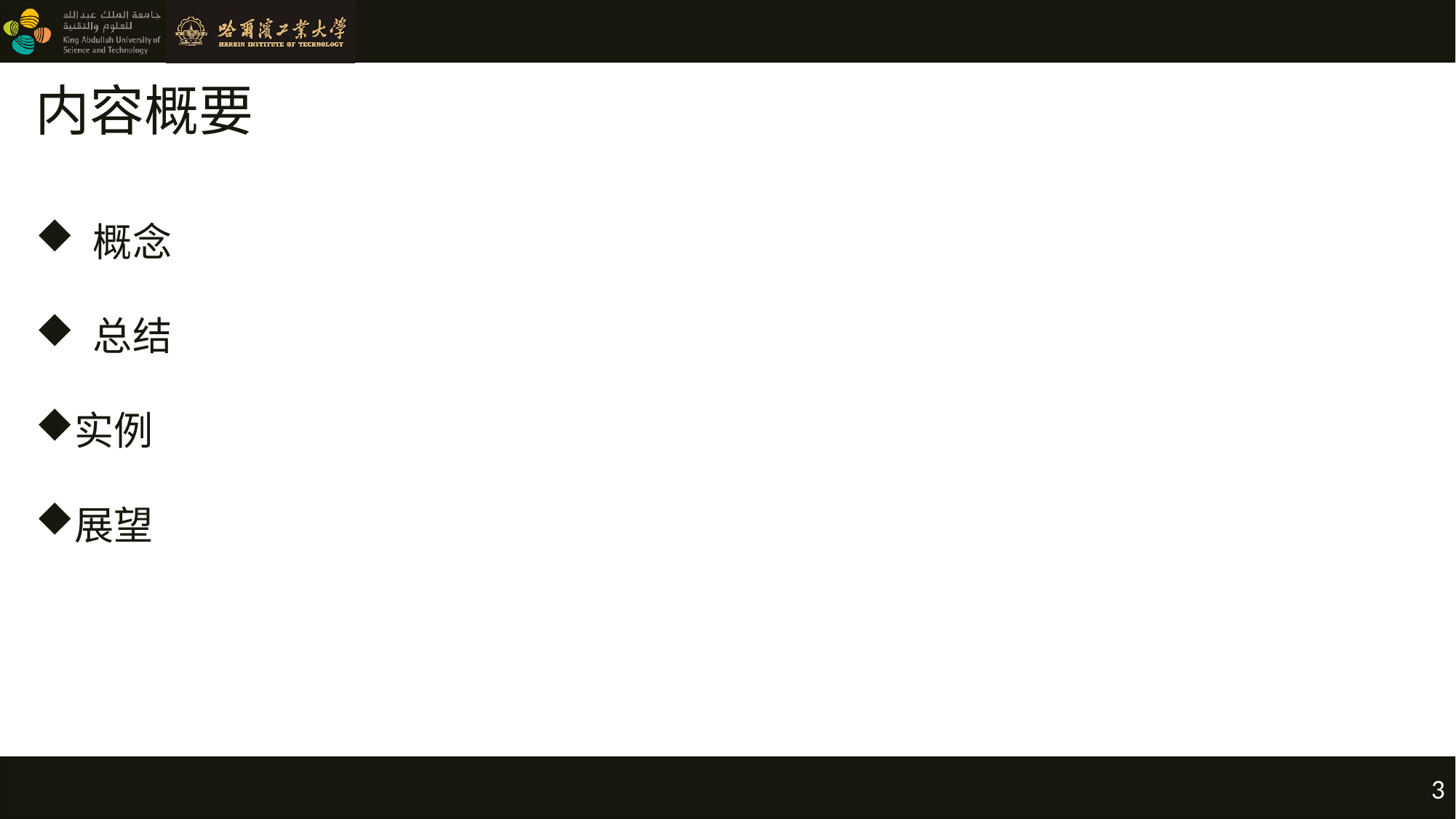

# 内容概要

 概念
 总结
实例
展望
3